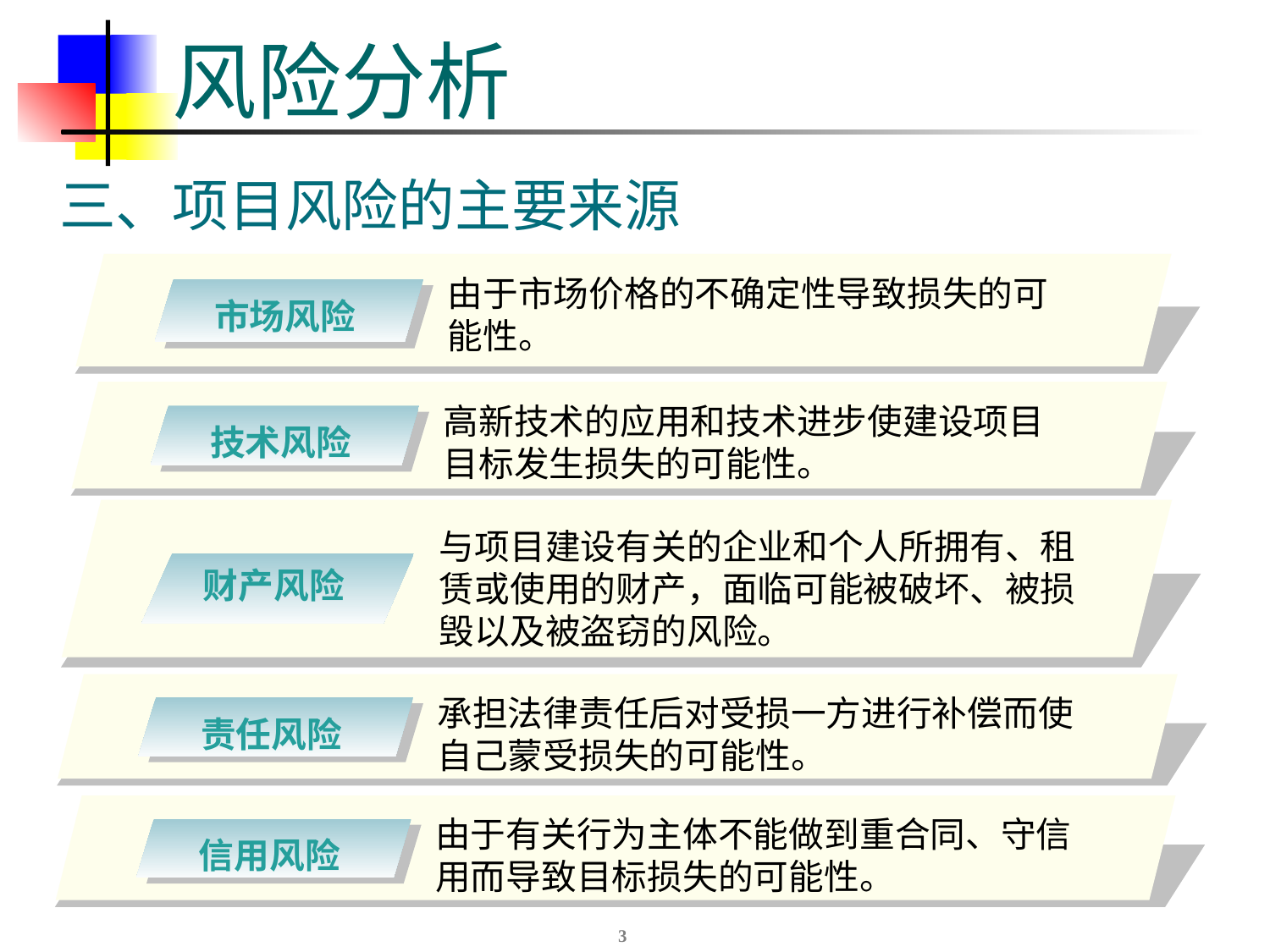

# 风险分析
三、项目风险的主要来源

由于市场价格的不确定性导致损失的可能性。
市场风险

高新技术的应用和技术进步使建设项目目标发生损失的可能性。
技术风险

财产风险
与项目建设有关的企业和个人所拥有、租赁或使用的财产，面临可能被破坏、被损毁以及被盗窃的风险。

承担法律责任后对受损一方进行补偿而使自己蒙受损失的可能性。
责任风险

由于有关行为主体不能做到重合同、守信用而导致目标损失的可能性。
信用风险
3